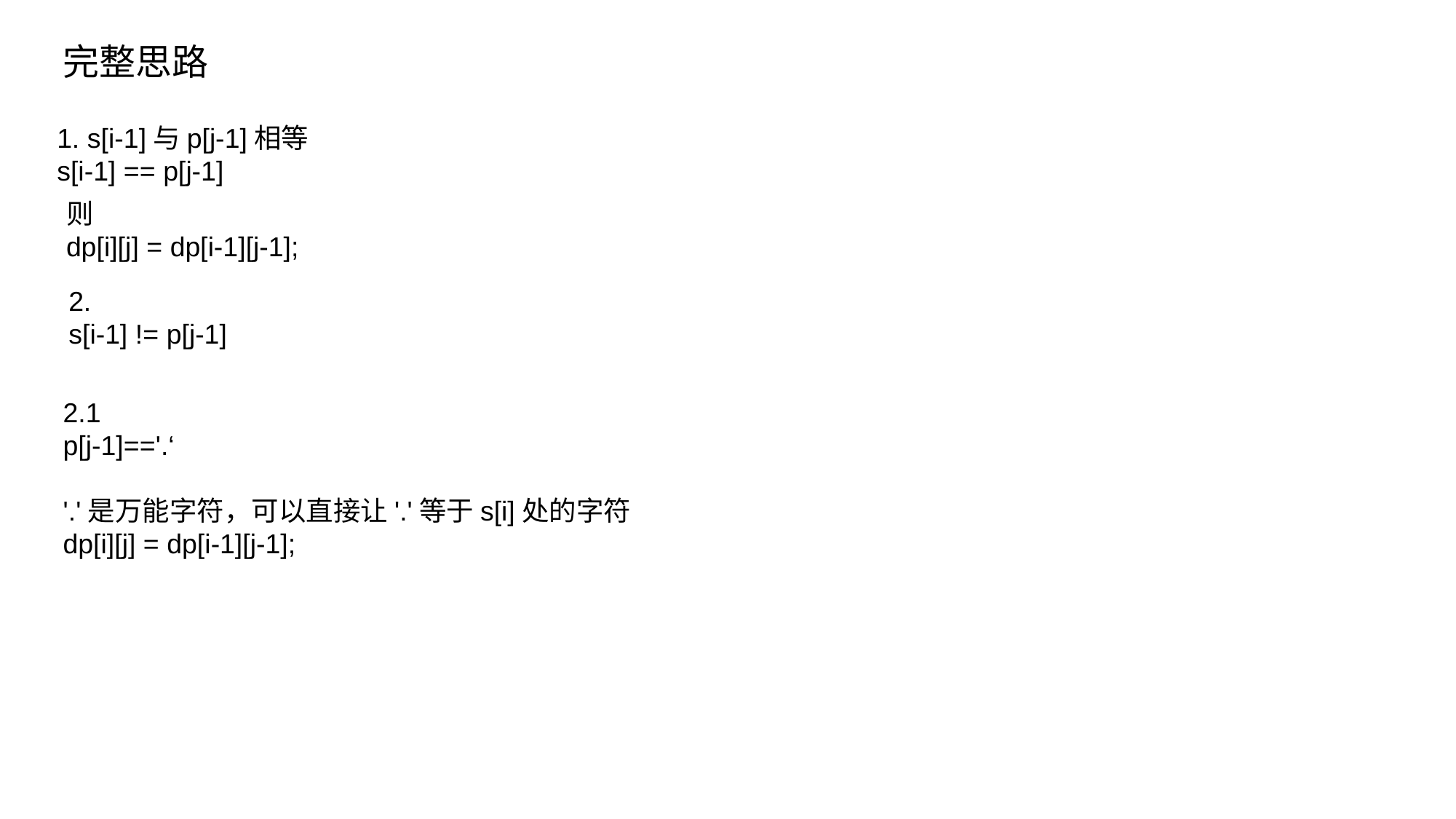

完整思路
1. s[i-1]与p[j-1]相等
s[i-1] == p[j-1]
则
dp[i][j] = dp[i-1][j-1];
2.
s[i-1] != p[j-1]
2.1
p[j-1]=='.‘

'.'是万能字符，可以直接让'.'等于s[i]处的字符
dp[i][j] = dp[i-1][j-1];